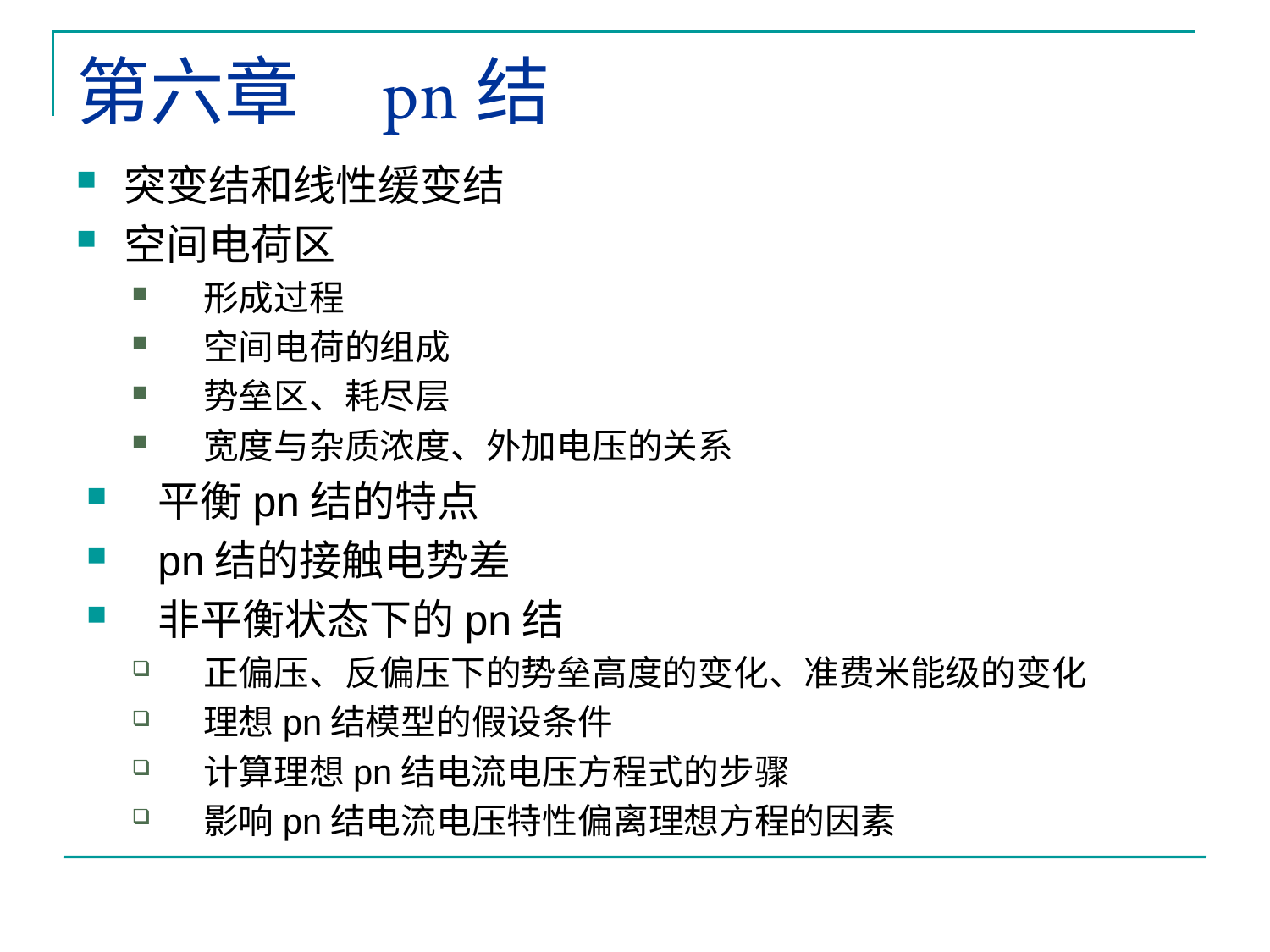

# 第六章    pn结
突变结和线性缓变结
空间电荷区
形成过程
空间电荷的组成
势垒区、耗尽层
宽度与杂质浓度、外加电压的关系
平衡pn结的特点
pn结的接触电势差
非平衡状态下的pn结
正偏压、反偏压下的势垒高度的变化、准费米能级的变化
理想pn结模型的假设条件
计算理想pn结电流电压方程式的步骤
影响pn结电流电压特性偏离理想方程的因素